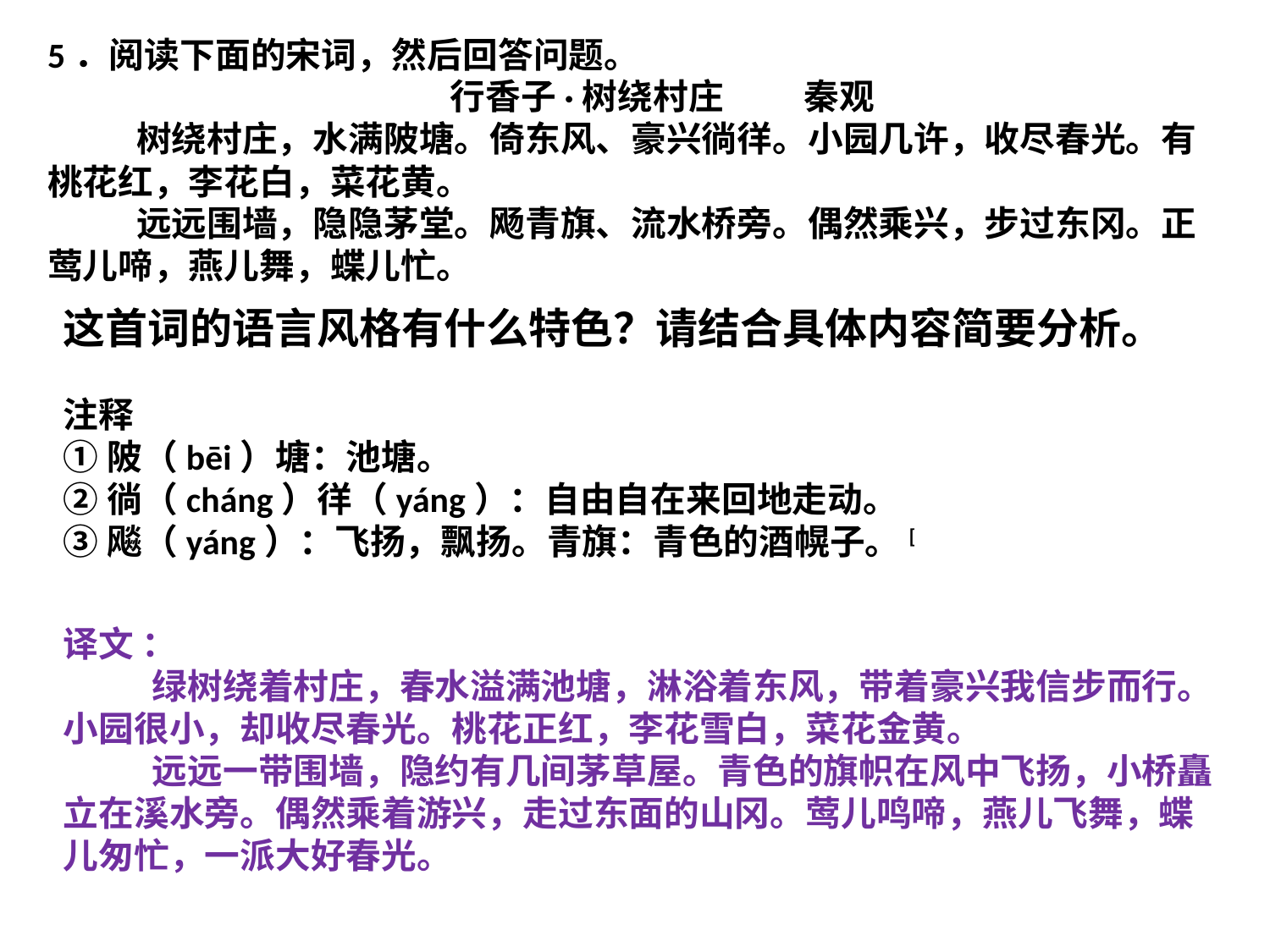

5．阅读下面的宋词，然后回答问题。
                                                 行香子·树绕村庄          秦观
          树绕村庄，水满陂塘。倚东风、豪兴徜徉。小园几许，收尽春光。有桃花红，李花白，菜花黄。
          远远围墙，隐隐茅堂。飏青旗、流水桥旁。偶然乘兴，步过东冈。正莺儿啼，燕儿舞，蝶儿忙。
这首词的语言风格有什么特色？请结合具体内容简要分析。
注释
①陂（bēi）塘：池塘。
②徜（cháng）徉（yáng）：自由自在来回地走动。
③飚（yáng）：飞扬，飘扬。青旗：青色的酒幌子。[
译文 ：
          绿树绕着村庄，春水溢满池塘，淋浴着东风，带着豪兴我信步而行。小园很小，却收尽春光。桃花正红，李花雪白，菜花金黄。
          远远一带围墙，隐约有几间茅草屋。青色的旗帜在风中飞扬，小桥矗立在溪水旁。偶然乘着游兴，走过东面的山冈。莺儿鸣啼，燕儿飞舞，蝶儿匆忙，一派大好春光。